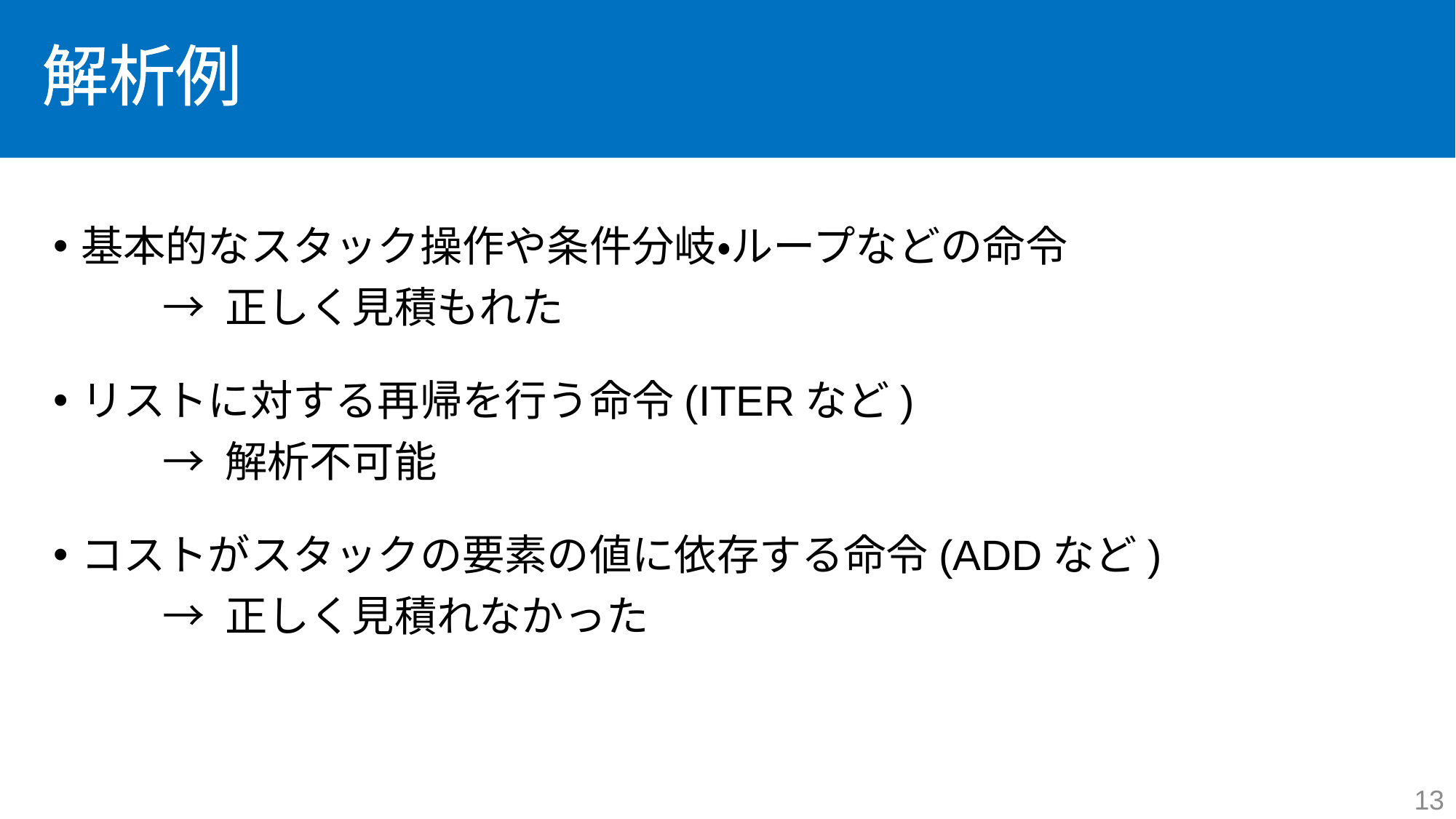

# 解析例

基本的なスタック操作や条件分岐・ループなどの命令
	→ 正しく見積もれた

リストに対する再帰を行う命令(ITERなど)
	→ 解析不可能

コストがスタックの要素の値に依存する命令(ADDなど)
	→ 正しく見積れなかった

13